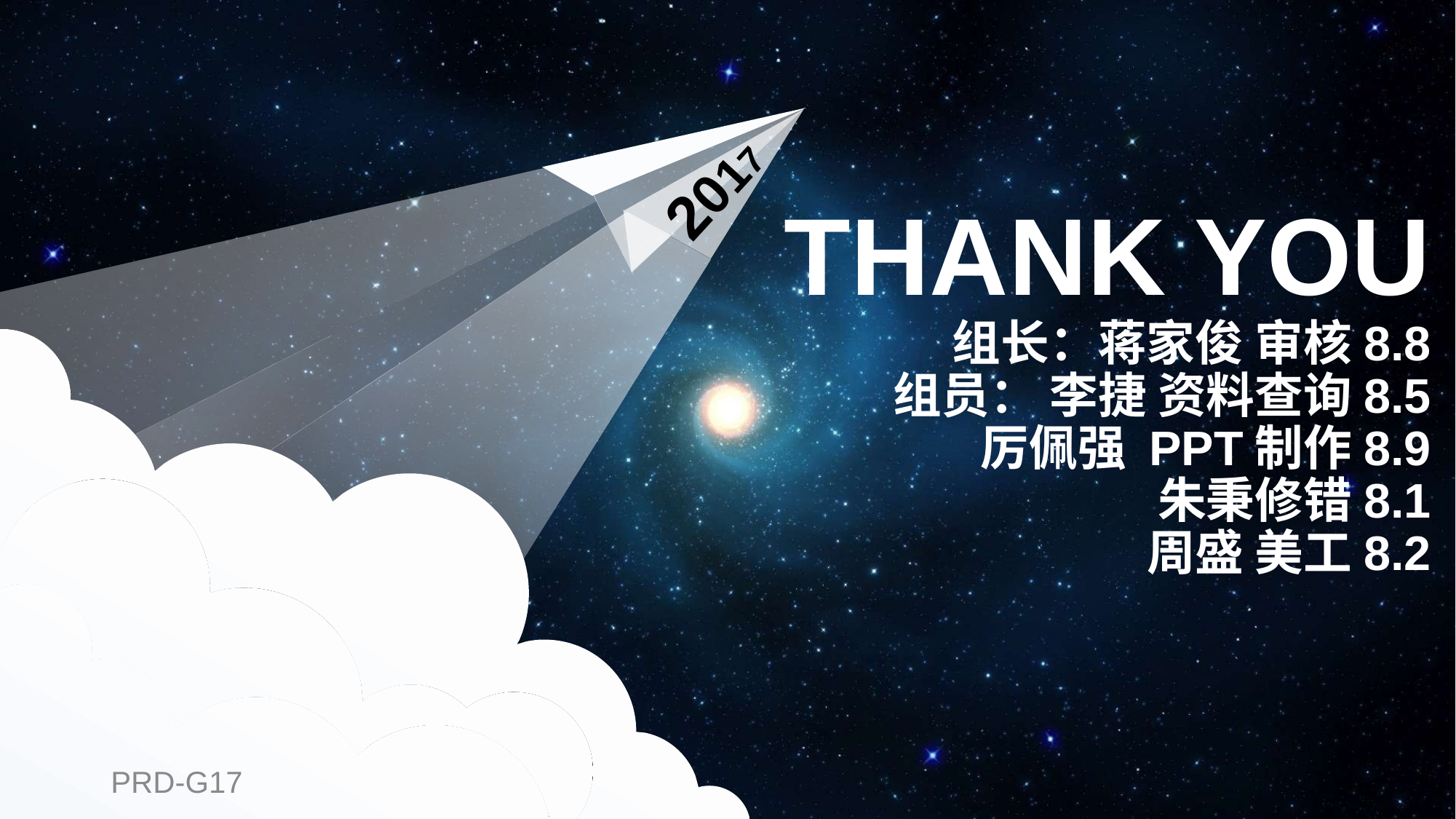

# THANK YOU 组长：蒋家俊 审核8.8 组员： 李捷 资料查询8.5 厉佩强 PPT制作8.9 朱秉修错8.1 周盛 美工8.2
PRD-G17